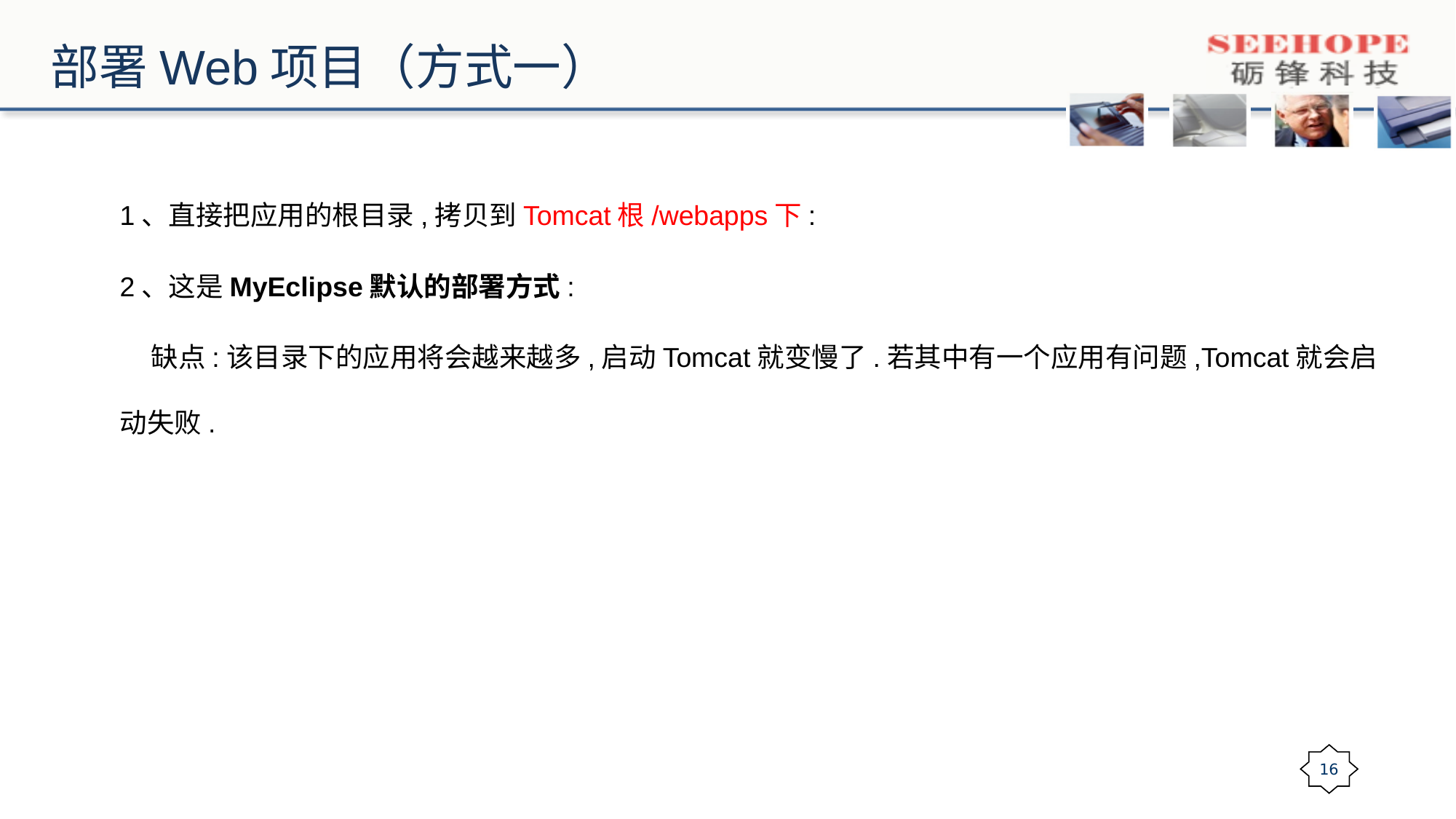

# 部署Web项目（方式一）
1、直接把应用的根目录,拷贝到Tomcat根/webapps下:
2、这是MyEclipse默认的部署方式:
    缺点:该目录下的应用将会越来越多,启动Tomcat就变慢了.若其中有一个应用有问题,Tomcat就会启动失败.